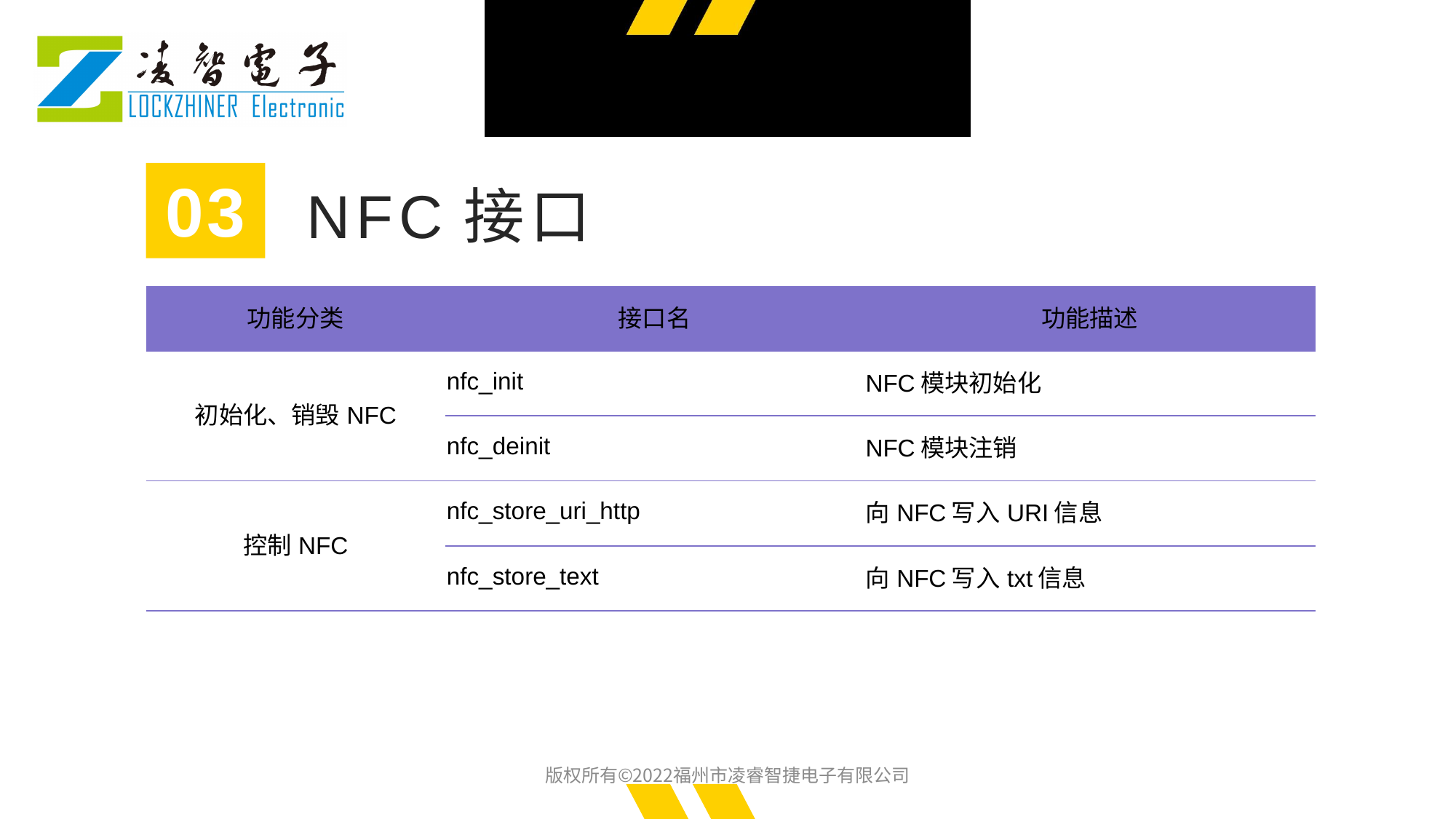

03
NFC接口
| 功能分类 | 接口名 | 功能描述 |
| --- | --- | --- |
| 初始化、销毁NFC | nfc\_init | NFC模块初始化 |
|  | nfc\_deinit | NFC模块注销 |
| 控制NFC | nfc\_store\_uri\_http | 向NFC写入URI信息 |
|  | nfc\_store\_text | 向NFC写入txt信息 |
版权所有©2022福州市凌睿智捷电子有限公司
6